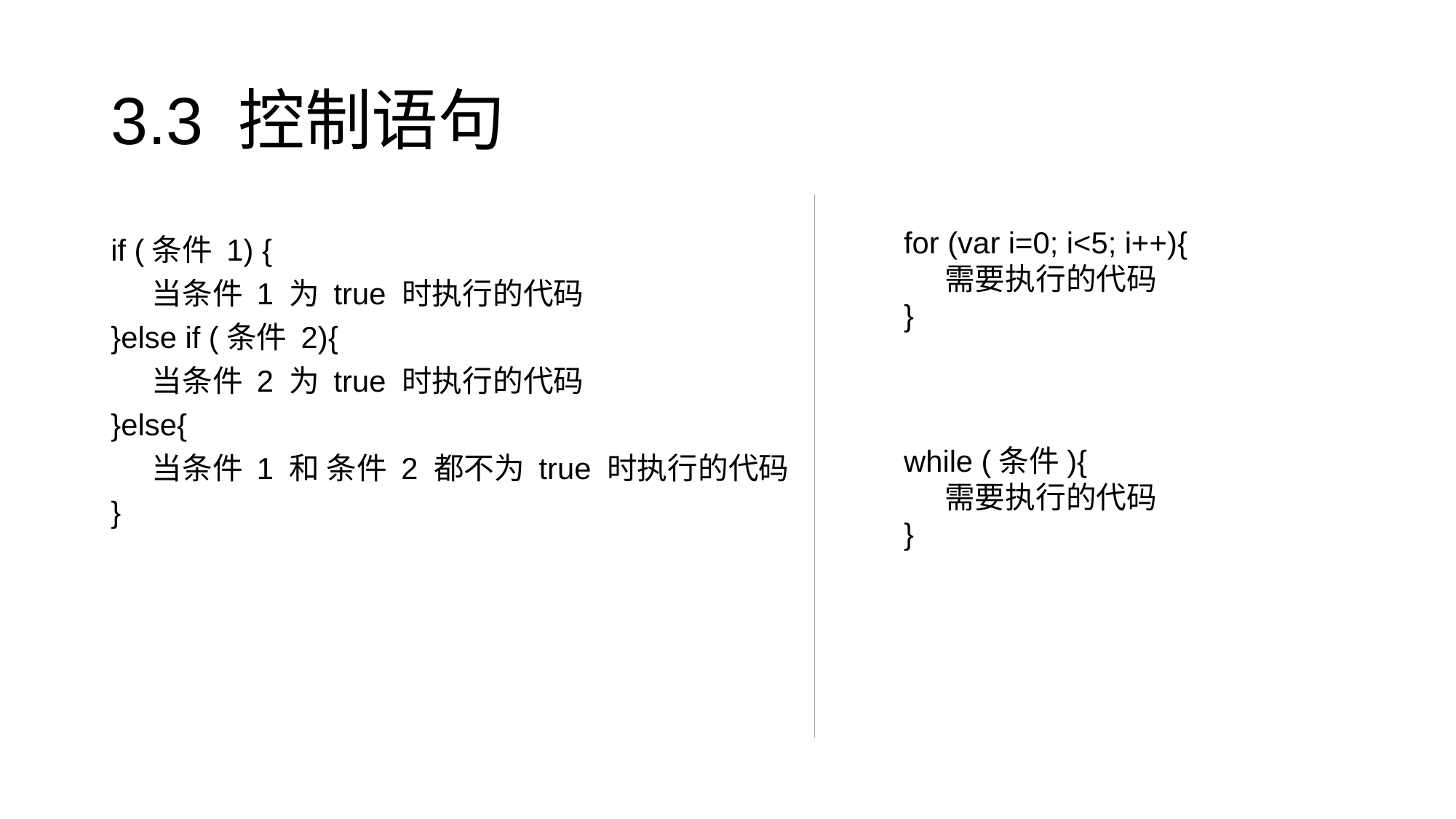

# 3.3 控制语句
if (条件 1) {
    当条件 1 为 true 时执行的代码
}else if (条件 2){
    当条件 2 为 true 时执行的代码
}else{
    当条件 1 和 条件 2 都不为 true 时执行的代码
}

for (var i=0; i<5; i++){
    需要执行的代码
}

while (条件){
    需要执行的代码
}